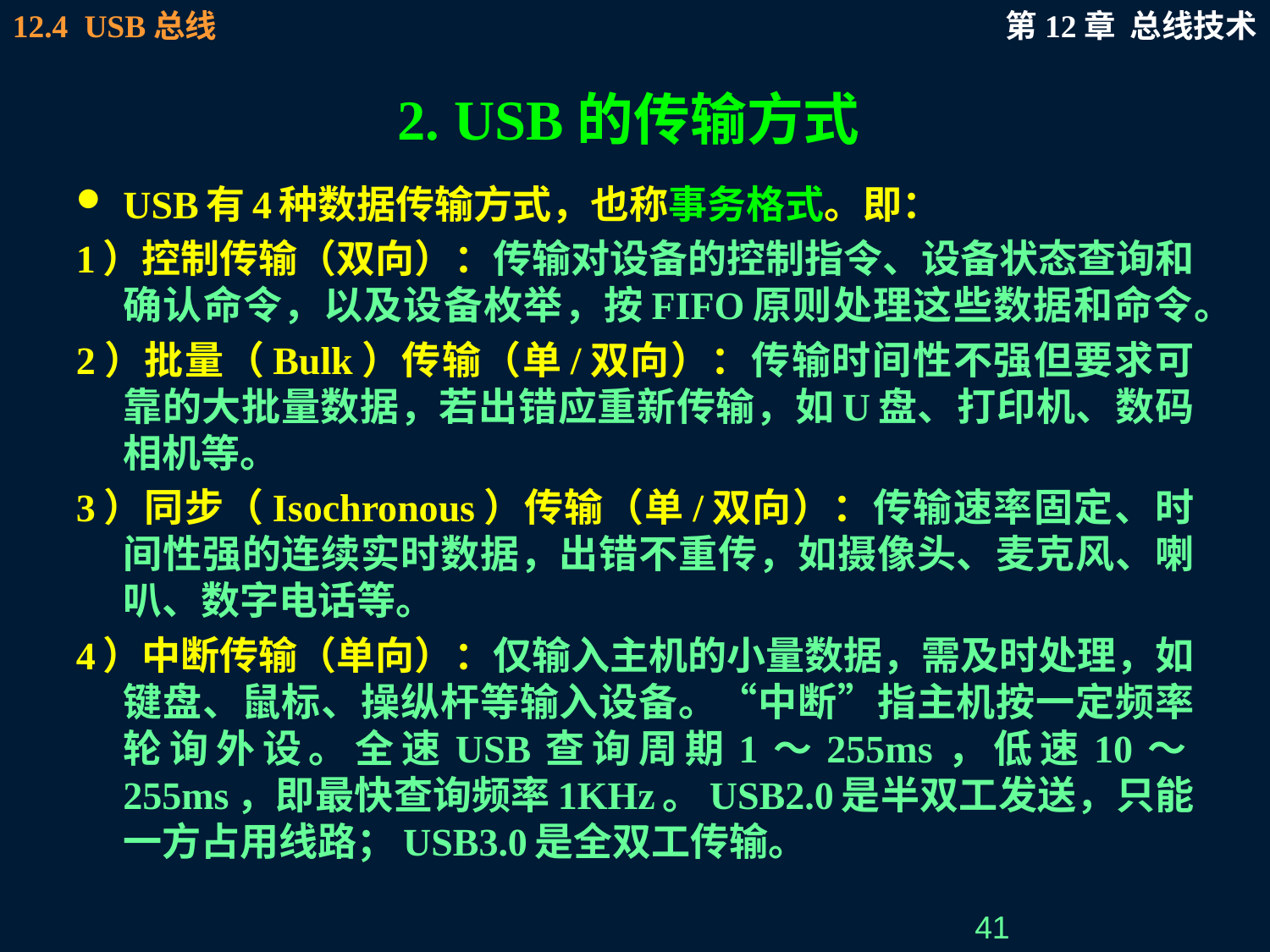

# 2. USB的传输方式
USB有4种数据传输方式，也称事务格式。即：
1）控制传输（双向）：传输对设备的控制指令、设备状态查询和确认命令，以及设备枚举，按FIFO原则处理这些数据和命令。
2）批量（Bulk）传输（单/双向）：传输时间性不强但要求可靠的大批量数据，若出错应重新传输，如U盘、打印机、数码相机等。
3）同步（Isochronous）传输（单/双向）：传输速率固定、时间性强的连续实时数据，出错不重传，如摄像头、麦克风、喇叭、数字电话等。
4）中断传输（单向）：仅输入主机的小量数据，需及时处理，如键盘、鼠标、操纵杆等输入设备。“中断”指主机按一定频率轮询外设。全速USB查询周期1～255ms，低速10～255ms，即最快查询频率1KHz。USB2.0是半双工发送，只能一方占用线路；USB3.0是全双工传输。